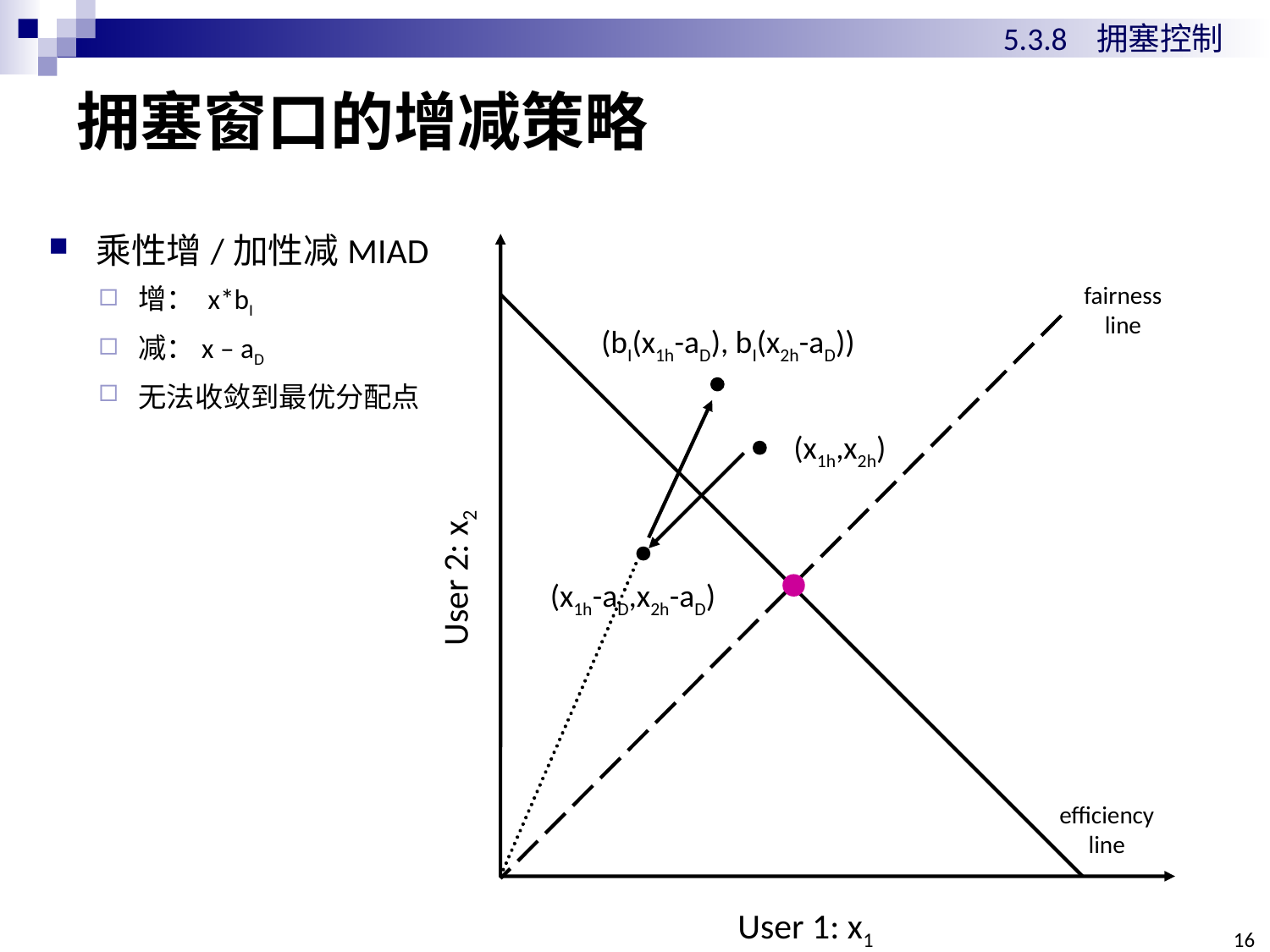

5.3.8   拥塞控制
# 拥塞窗口的增减策略
乘性增/加性减MIAD
增： x*bI
减：x – aD
无法收敛到最优分配点

fairness
line

(bI(x1h-aD), bI(x2h-aD))

(x1h,x2h)

User 2: x2

(x1h-aD,x2h-aD)

efficiency
line
User 1: x1
16